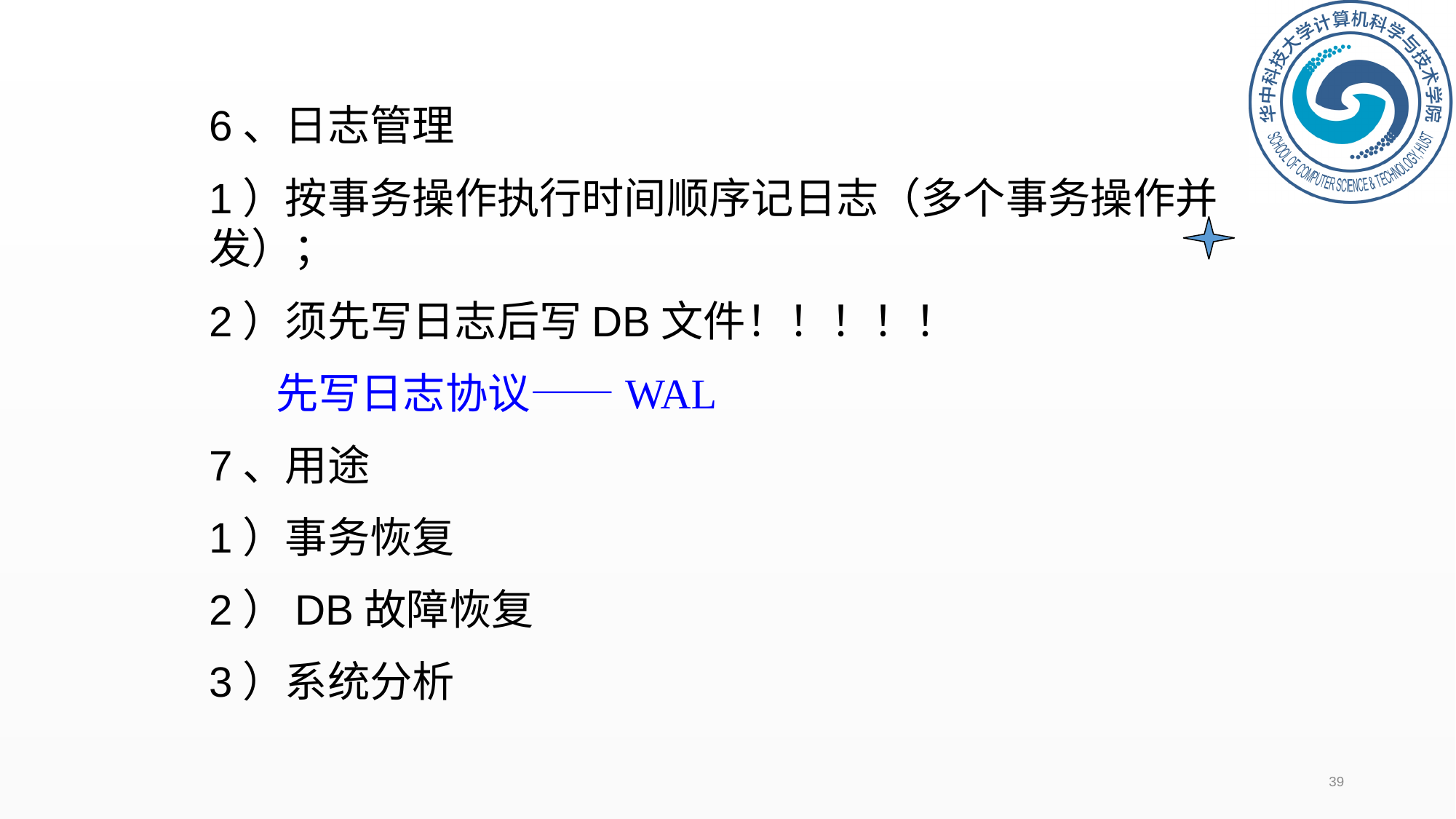

6、日志管理
1）按事务操作执行时间顺序记日志（多个事务操作并发）；
2）须先写日志后写DB文件！！！！！
      先写日志协议——WAL
7、用途
1）事务恢复
2）DB故障恢复
3）系统分析

39